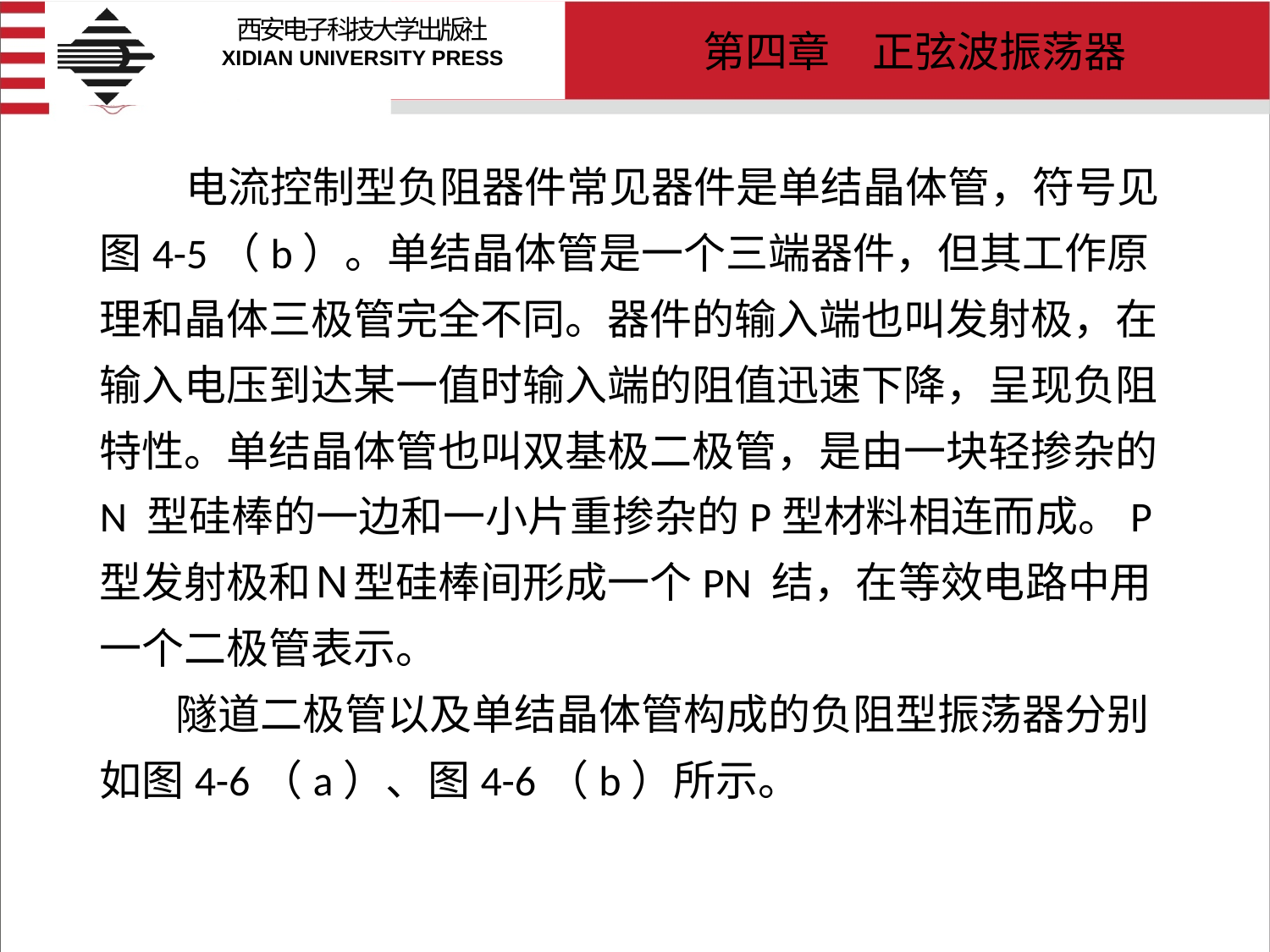

# 电流控制型负阻器件常见器件是单结晶体管，符号见图4-5（b）。单结晶体管是一个三端器件，但其工作原理和晶体三极管完全不同。器件的输入端也叫发射极，在输入电压到达某一值时输入端的阻值迅速下降，呈现负阻特性。单结晶体管也叫双基极二极管，是由一块轻掺杂的N 型硅棒的一边和一小片重掺杂的P型材料相连而成。P型发射极和Ｎ型硅棒间形成一个PN 结，在等效电路中用一个二极管表示。 隧道二极管以及单结晶体管构成的负阻型振荡器分别如图4-6（a）、图4-6（b）所示。